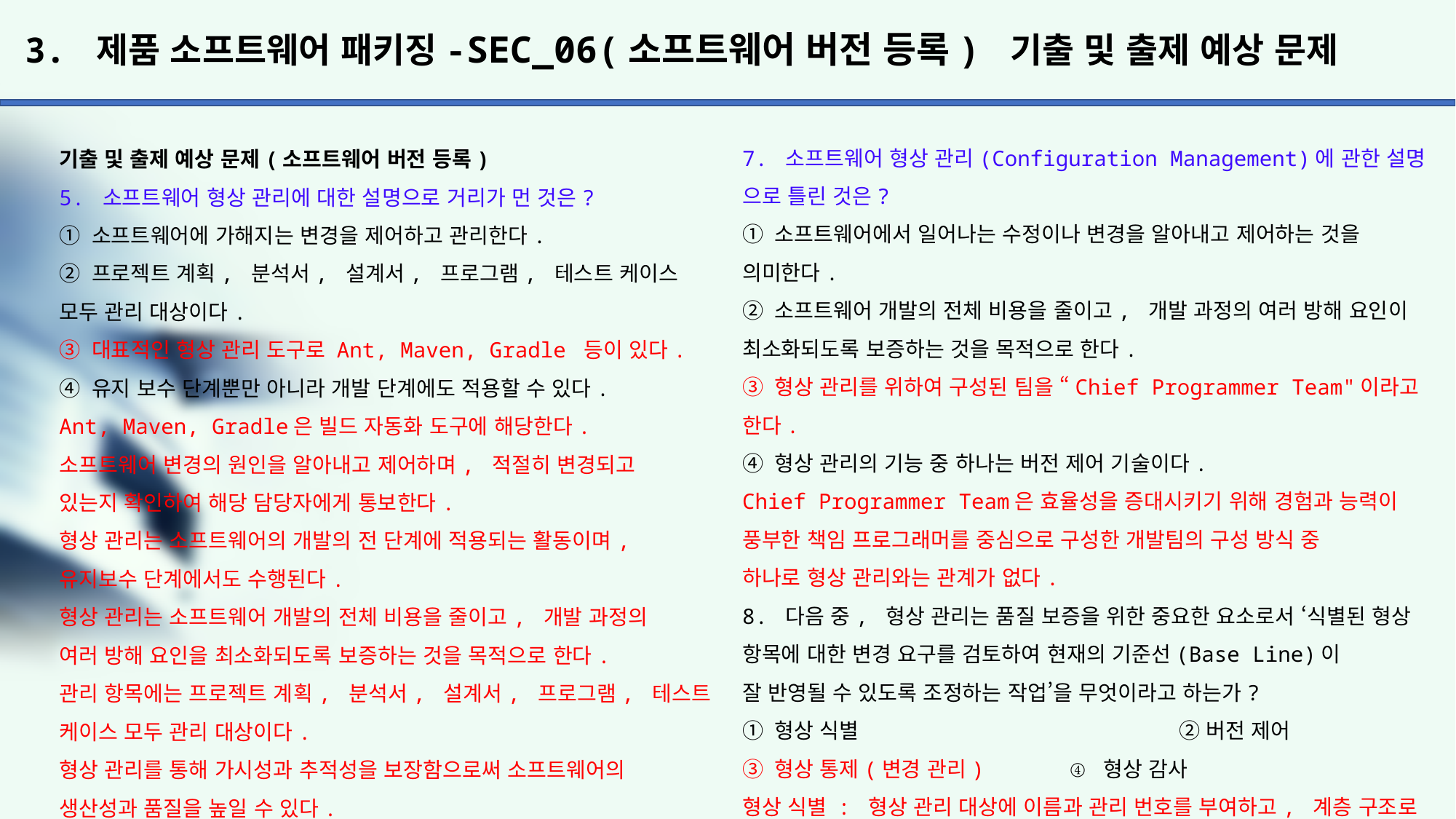

# 3. 제품 소프트웨어 패키징-SEC_06(소프트웨어 버전 등록) 기출 및 출제 예상 문제
7. 소프트웨어 형상 관리(Configuration Management)에 관한 설명
으로 틀린 것은?
① 소프트웨어에서 일어나는 수정이나 변경을 알아내고 제어하는 것을 의미한다.
② 소프트웨어 개발의 전체 비용을 줄이고, 개발 과정의 여러 방해 요인이 최소화되도록 보증하는 것을 목적으로 한다.
③ 형상 관리를 위하여 구성된 팀을 “Chief Programmer Team"이라고 한다.
④ 형상 관리의 기능 중 하나는 버전 제어 기술이다.
Chief Programmer Team은 효율성을 증대시키기 위해 경험과 능력이
풍부한 책임 프로그래머를 중심으로 구성한 개발팀의 구성 방식 중
하나로 형상 관리와는 관계가 없다.
8. 다음 중, 형상 관리는 품질 보증을 위한 중요한 요소로서 ‘식별된 형상 항목에 대한 변경 요구를 검토하여 현재의 기준선(Base Line)이
잘 반영될 수 있도록 조정하는 작업’을 무엇이라고 하는가?
① 형상 식별			② 버전 제어
③ 형상 통제(변경 관리)	④ 형상 감사
형상 식별 : 형상 관리 대상에 이름과 관리 번호를 부여하고, 계층 구조로 구분하여 수정 및 추적이 용이하도록 하는 작업
버전 제어 : 소프트웨어 업그레이드나 유지 보수 과정에서 생성된 다른
버전의 형상 항목을 관리하고, 이를 위해 특정 절차와 도구를 결합시키
는 작업
형상 통제(변경 관리) : 식별된 형상 항목에 대한 변경 요구를 검토 하여 현재의 기준선(Base Line)이 잘 반영될 수 있도록 조정하는 작업
형상 감사 : 기준선의 무결성을 평가하기 위해 확인, 검증, 검열
과정을 통해 공식적으로 승인하는 작업
형상 기록(상태 보고) : 형상의 식별, 통제, 감사 작업의 결과를 기록.
관리하고 보고서를 작성하는 작업
기출 및 출제 예상 문제(소프트웨어 버전 등록)
5. 소프트웨어 형상 관리에 대한 설명으로 거리가 먼 것은?
① 소프트웨어에 가해지는 변경을 제어하고 관리한다.
② 프로젝트 계획, 분석서, 설계서, 프로그램, 테스트 케이스 모두 관리 대상이다.
③ 대표적인 형상 관리 도구로 Ant, Maven, Gradle 등이 있다.
④ 유지 보수 단계뿐만 아니라 개발 단계에도 적용할 수 있다.
Ant, Maven, Gradle은 빌드 자동화 도구에 해당한다.
소프트웨어 변경의 원인을 알아내고 제어하며, 적절히 변경되고
있는지 확인하여 해당 담당자에게 통보한다.
형상 관리는 소프트웨어의 개발의 전 단계에 적용되는 활동이며,
유지보수 단계에서도 수행된다.
형상 관리는 소프트웨어 개발의 전체 비용을 줄이고, 개발 과정의
여러 방해 요인을 최소화되도록 보증하는 것을 목적으로 한다.
관리 항목에는 프로젝트 계획, 분석서, 설계서, 프로그램, 테스트 케이스 모두 관리 대상이다.
형상 관리를 통해 가시성과 추적성을 보장함으로써 소프트웨어의
생산성과 품질을 높일 수 있다.
대표적인 형상 관리 도구에는 Git, CVS, SVN 등이 있다.
6. 버전 관리 항목 중 저장소에 새로운 버전의 파일로 갱신하는 것을 의미하는 용어는?
① 형상 감사(Configuration Audit)
② 롤백(Rollback)
③ 단위 테스트(Unit Test)
④ 체크인(Check-In)
형상 감사 : 기준선의 무결성을 평가하기 위해 확인, 검증, 검열
과정을 통해 공식적으로 승인하는 작업
롤백 : 데이터베이스에서 업데이트에 오류가 발생할 때, 이전 상태로 되돌리는 것을 말한다.
단위 테스트는 응용 프로그램에서 테스트 가능한 가장 작은
소프트웨어를 실행하여 예상대로 동작하는지 확인하는 테스트이다.